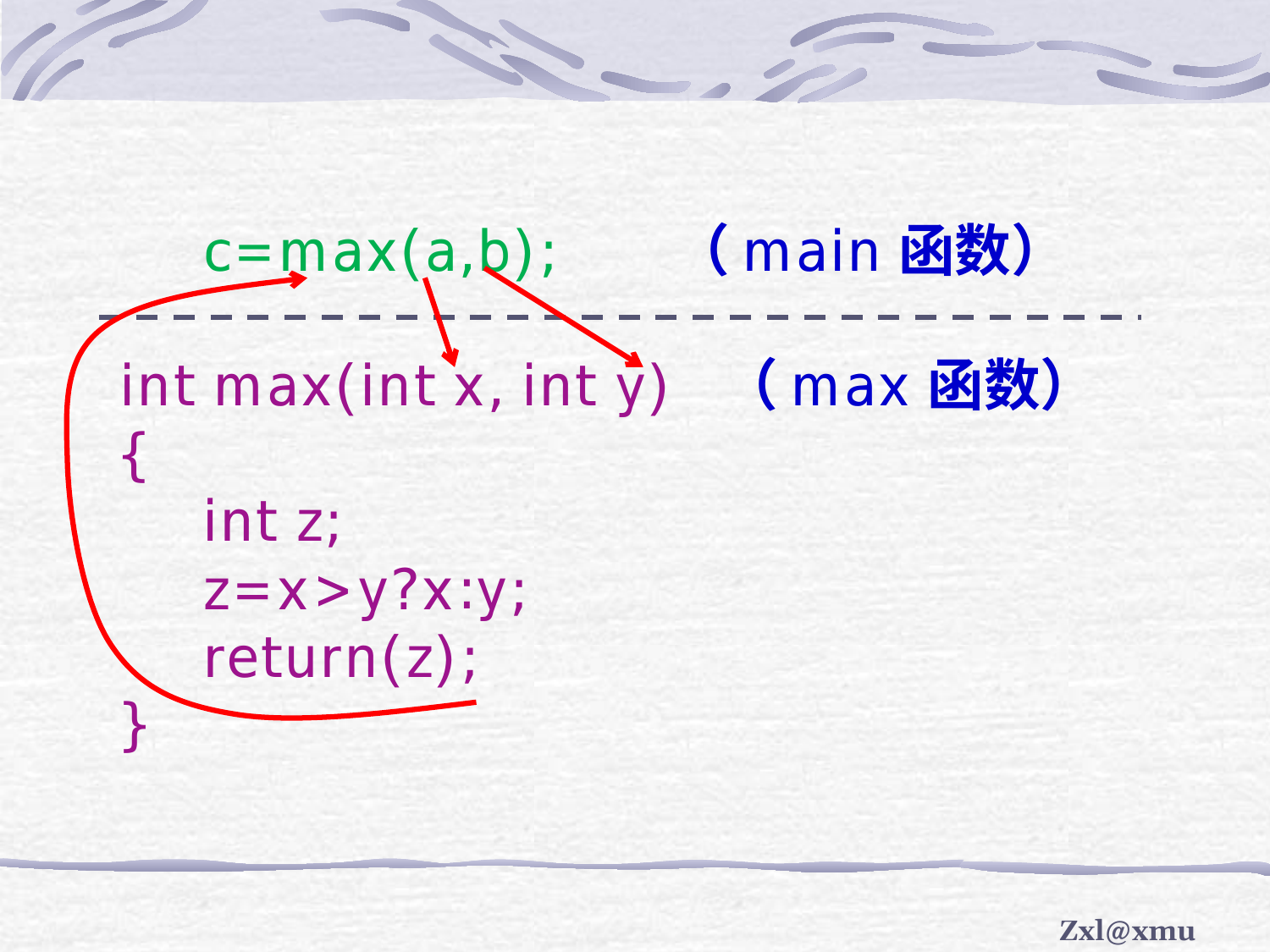

c=max(a,b);      （main函数）

int max(int x, int y)  （max函数）
{
     int z;
     z=x>y?x:y;
     return(z);
}